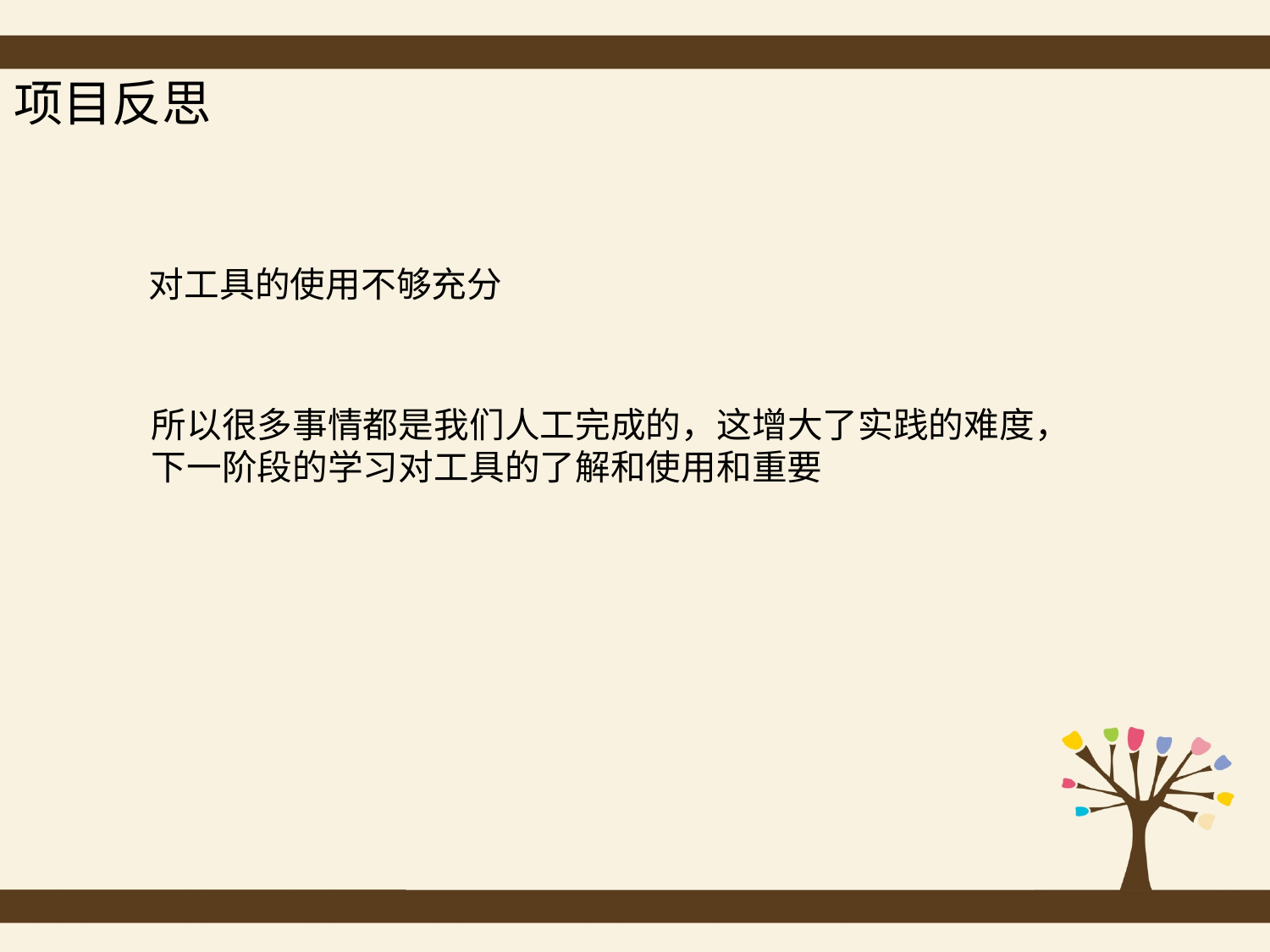

项目反思
对工具的使用不够充分
所以很多事情都是我们人工完成的，这增大了实践的难度，
下一阶段的学习对工具的了解和使用和重要